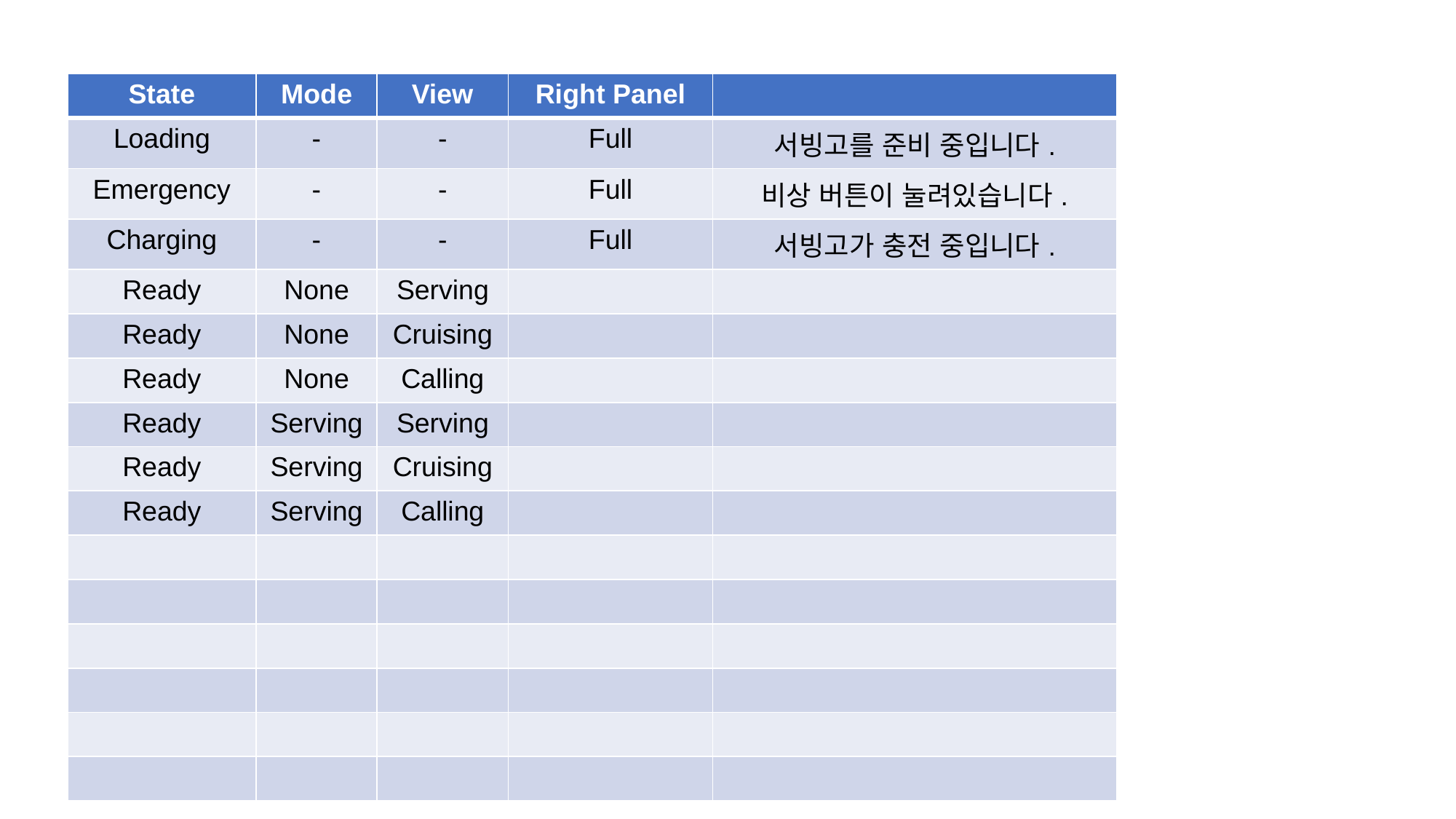

| State | Mode | View | Right Panel |  |
| --- | --- | --- | --- | --- |
| Loading | - | - | Full | 서빙고를 준비 중입니다. |
| Emergency | - | - | Full | 비상 버튼이 눌려있습니다. |
| Charging | - | - | Full | 서빙고가 충전 중입니다. |
| Ready | None | Serving |  |  |
| Ready | None | Cruising |  |  |
| Ready | None | Calling |  |  |
| Ready | Serving | Serving |  |  |
| Ready | Serving | Cruising |  |  |
| Ready | Serving | Calling |  |  |
|  |  |  |  |  |
|  |  |  |  |  |
|  |  |  |  |  |
|  |  |  |  |  |
|  |  |  |  |  |
|  |  |  |  |  |